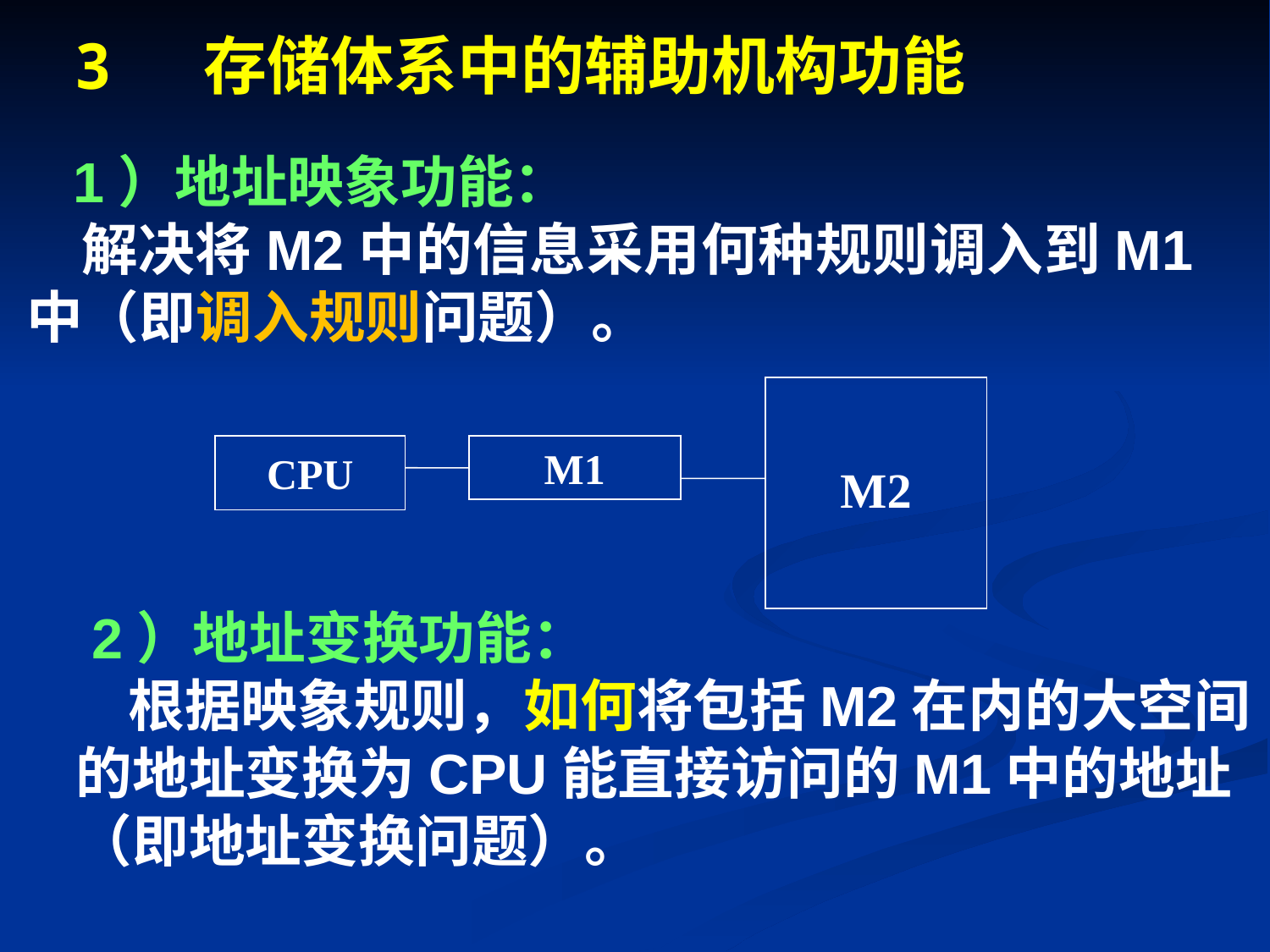

3  存储体系中的辅助机构功能
   1）地址映象功能：
   解决将M2中的信息采用何种规则调入到M1中（即调入规则问题）。

M2

CPU
M1

 2）地址变换功能：
   根据映象规则，如何将包括M2在内的大空间的地址变换为CPU能直接访问的M1中的地址（即地址变换问题）。